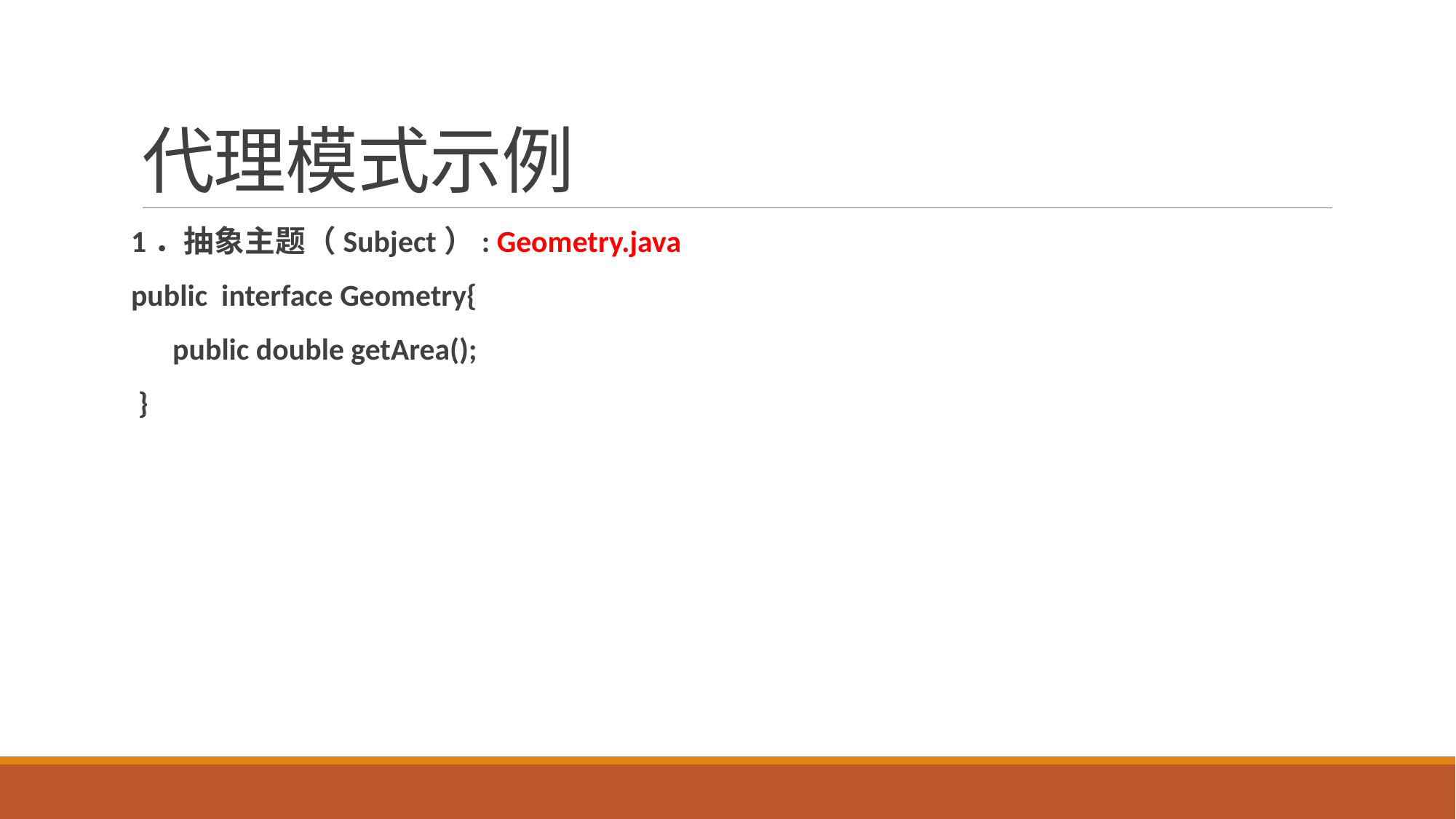

# 代理模式示例
1．抽象主题（Subject）: Geometry.java
public  interface Geometry{
      public double getArea();
 }